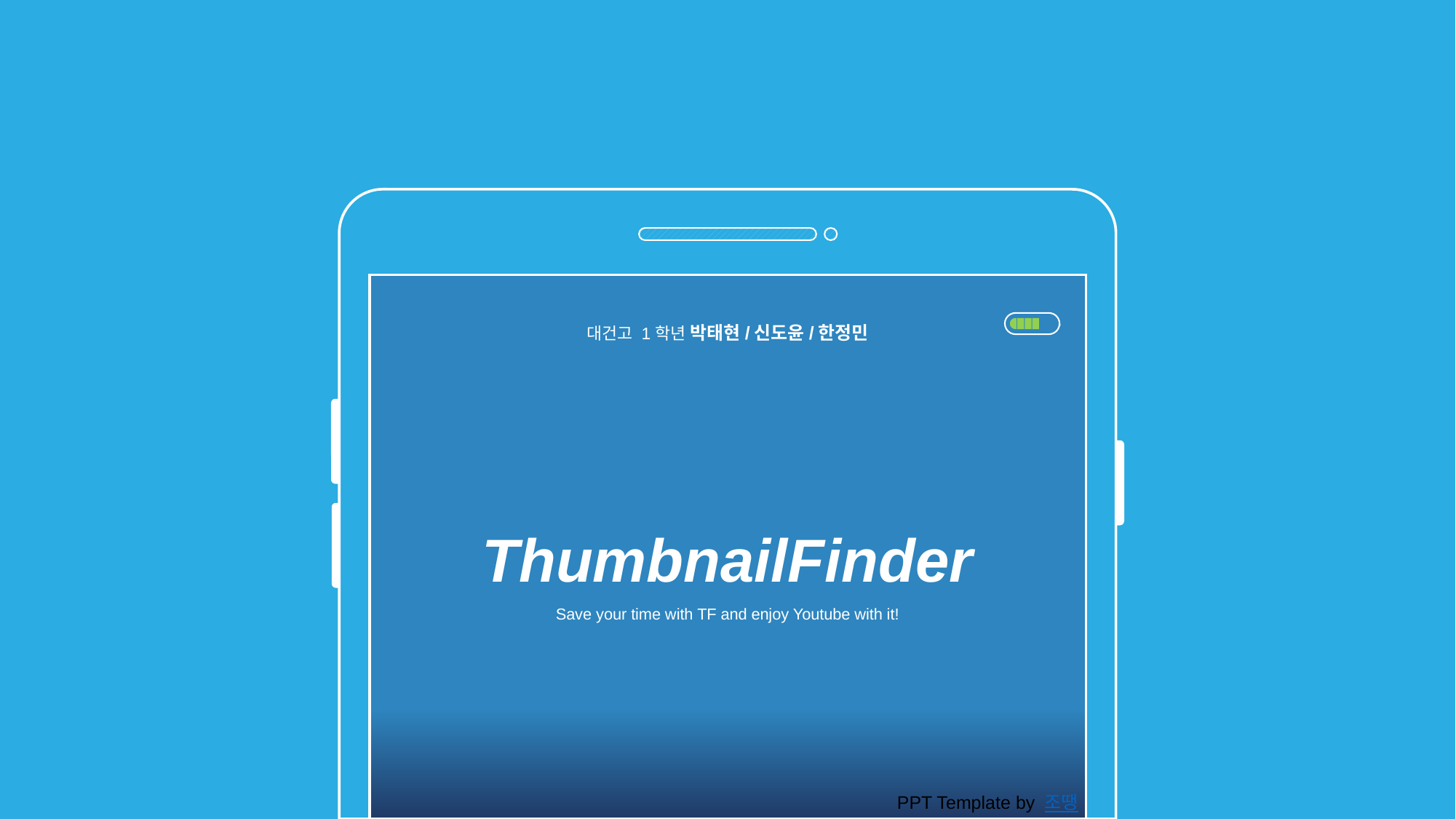

대건고 1학년 박태현/신도윤/한정민
ThumbnailFinder
Save your time with TF and enjoy Youtube with it!
PPT Template by 조땡